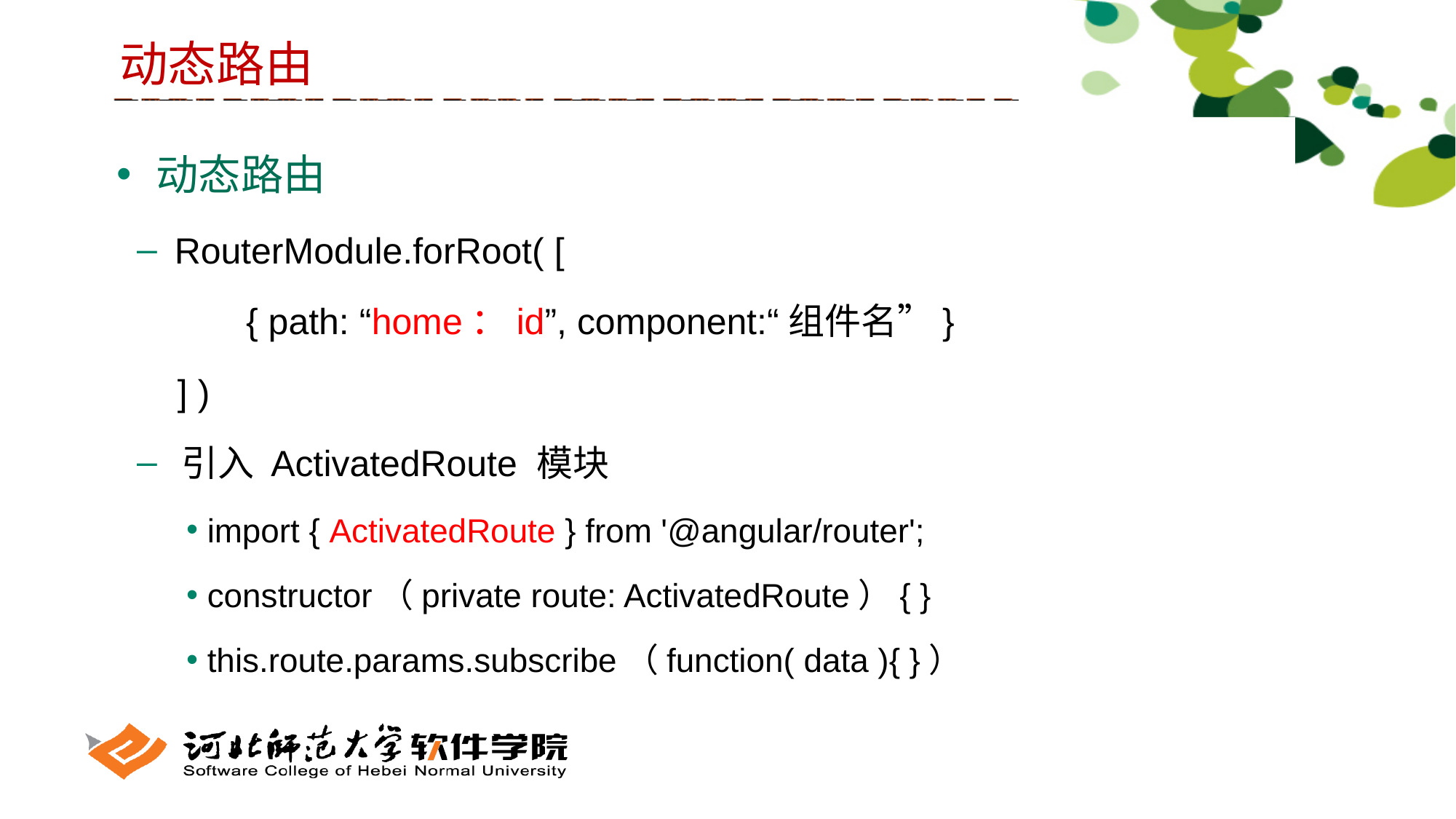

动态路由
 动态路由
 RouterModule.forRoot( [
       	{ path: “home：id”, component:“组件名”}
    ] )
 引入 ActivatedRoute 模块
 import { ActivatedRoute } from '@angular/router';
 constructor（private route: ActivatedRoute）{ }
 this.route.params.subscribe（function( data ){ }）